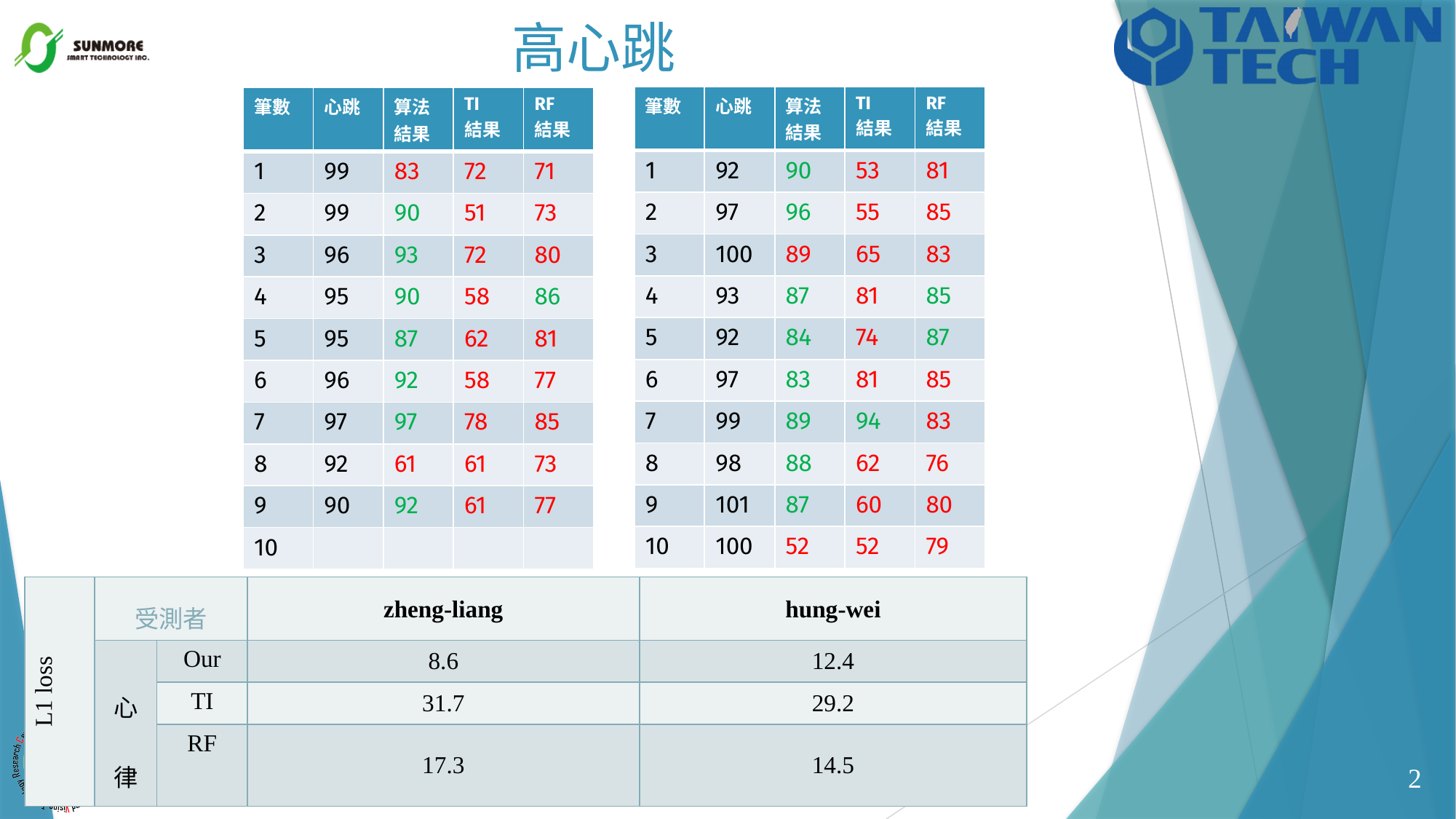

# 高心跳
| 筆數 | 心跳 | 算法結果 | TI 結果 | RF 結果 |
| --- | --- | --- | --- | --- |
| 1 | 92 | 90 | 53 | 81 |
| 2 | 97 | 96 | 55 | 85 |
| 3 | 100 | 89 | 65 | 83 |
| 4 | 93 | 87 | 81 | 85 |
| 5 | 92 | 84 | 74 | 87 |
| 6 | 97 | 83 | 81 | 85 |
| 7 | 99 | 89 | 94 | 83 |
| 8 | 98 | 88 | 62 | 76 |
| 9 | 101 | 87 | 60 | 80 |
| 10 | 100 | 52 | 52 | 79 |
| 筆數 | 心跳 | 算法結果 | TI 結果 | RF 結果 |
| --- | --- | --- | --- | --- |
| 1 | 99 | 83 | 72 | 71 |
| 2 | 99 | 90 | 51 | 73 |
| 3 | 96 | 93 | 72 | 80 |
| 4 | 95 | 90 | 58 | 86 |
| 5 | 95 | 87 | 62 | 81 |
| 6 | 96 | 92 | 58 | 77 |
| 7 | 97 | 97 | 78 | 85 |
| 8 | 92 | 61 | 61 | 73 |
| 9 | 90 | 92 | 61 | 77 |
| 10 |  |  |  |  |
| L1 loss | 受測者 |  | zheng-liang | hung-wei |
| --- | --- | --- | --- | --- |
|  | 心律 | Our | 8.6 | 12.4 |
|  |  | TI | 31.7 | 29.2 |
|  |  | RF | 17.3 | 14.5 |
2